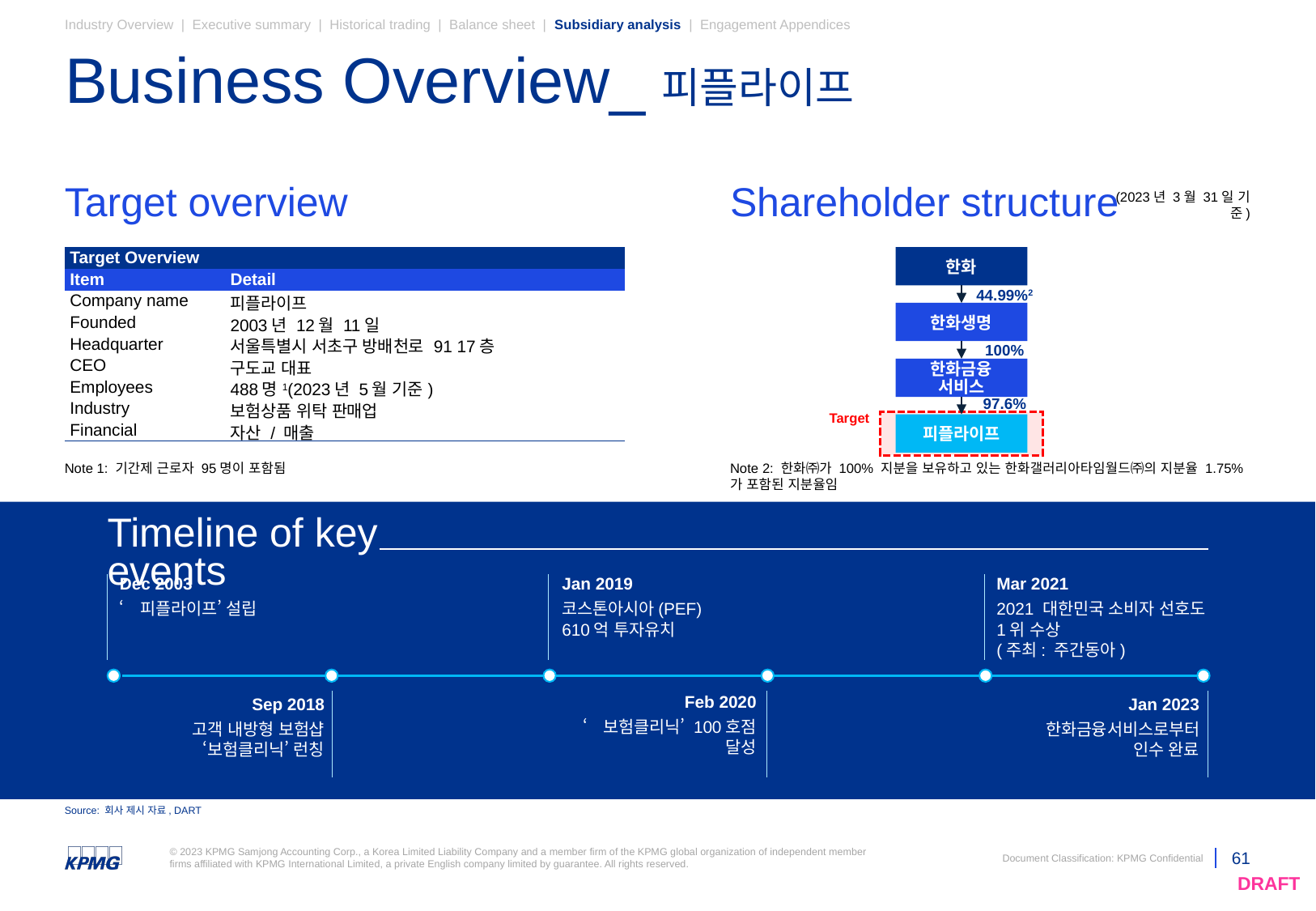

Industry Overview  |  Executive summary  |  Historical trading  |  Balance sheet  |  Subsidiary analysis  |  Engagement Appendices

# Business Overview_피플라이프
Target overview
Shareholder structure
(2023년 3월 31일 기준)
한화
| Target Overview |  |
| --- | --- |
| Item | Detail |
| Company name | 피플라이프 |
| Founded | 2003년 12월 11일 |
| Headquarter | 서울특별시 서초구 방배천로 91 17층 |
| CEO | 구도교 대표 |
| Employees | 488명1(2023년 5월 기준) |
| Industry | 보험상품 위탁 판매업 |
| Financial | 자산 / 매출 |
44.99%2
한화생명
100%
한화금융
서비스
97.6%
Target

피플라이프
Note 1: 기간제 근로자 95명이 포함됨
Note 2: 한화㈜가 100% 지분을 보유하고 있는 한화갤러리아타임월드㈜의 지분율 1.75%가 포함된 지분율임

Timeline of key events
Dec 2003
‘피플라이프’ 설립
Jan 2019
코스톤아시아(PEF)
610억 투자유치
Mar 2021
2021 대한민국 소비자 선호도 1위 수상
(주최: 주간동아)

Feb 2020
‘보험클리닉’ 100호점 달성
Sep 2018
고객 내방형 보험샵
‘보험클리닉’ 런칭
Jan 2023
한화금융서비스로부터
인수 완료
Source: 회사 제시 자료, DART